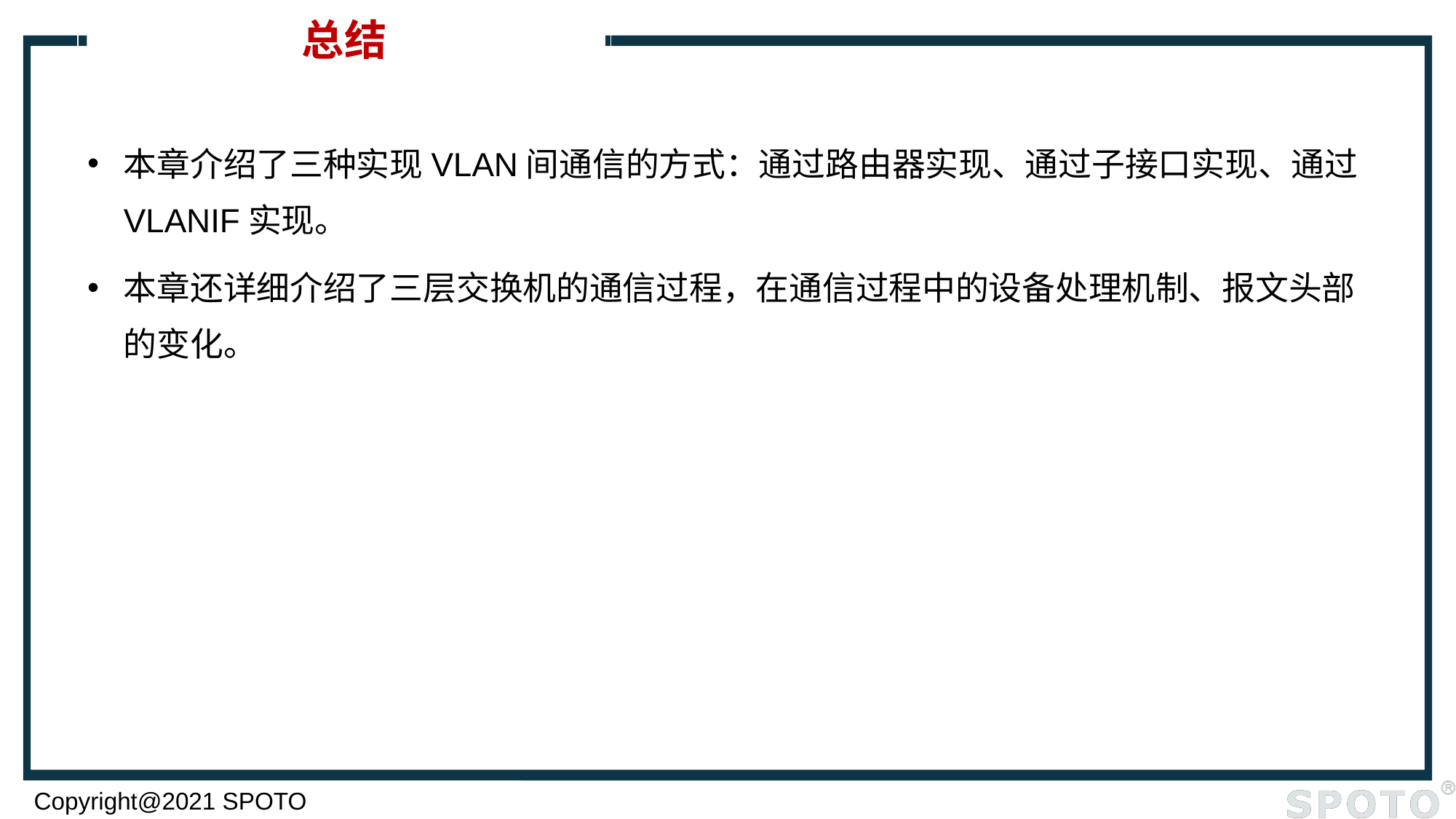

# 总结
本章介绍了三种实现VLAN间通信的方式：通过路由器实现、通过子接口实现、通过VLANIF实现。
本章还详细介绍了三层交换机的通信过程，在通信过程中的设备处理机制、报文头部的变化。